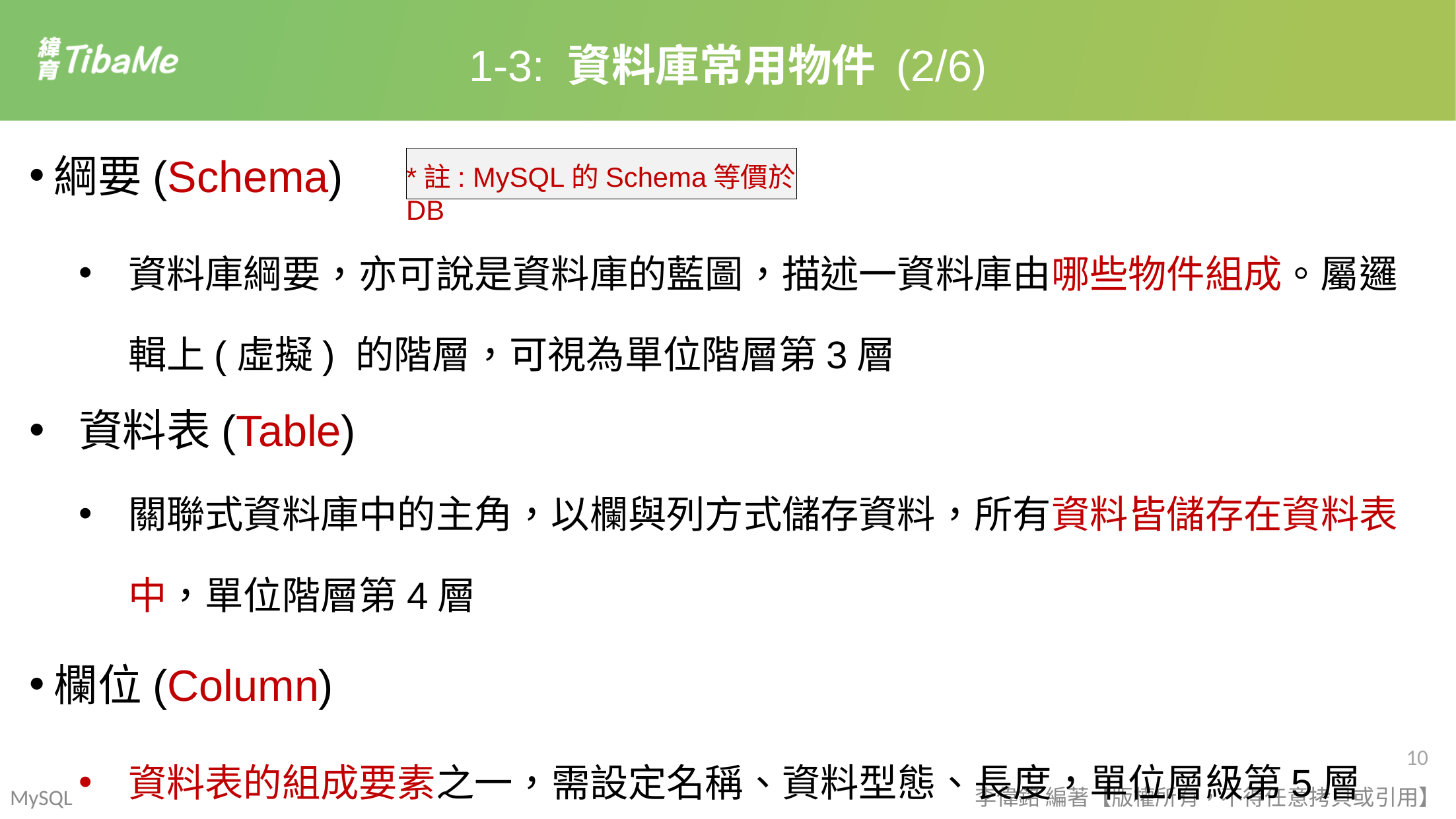

1-3: 資料庫常用物件 (2/6)
綱要(Schema)
資料庫綱要，亦可說是資料庫的藍圖，描述一資料庫由哪些物件組成。屬邏輯上(虛擬) 的階層，可視為單位階層第3層
資料表(Table)
關聯式資料庫中的主角，以欄與列方式儲存資料，所有資料皆儲存在資料表中，單位階層第4層
欄位(Column)
資料表的組成要素之一，需設定名稱、資料型態、長度，單位層級第5層
*註: MySQL的Schema等價於DB
MySQL
李偉銘 編著【版權所有，不得任意拷貝或引用】